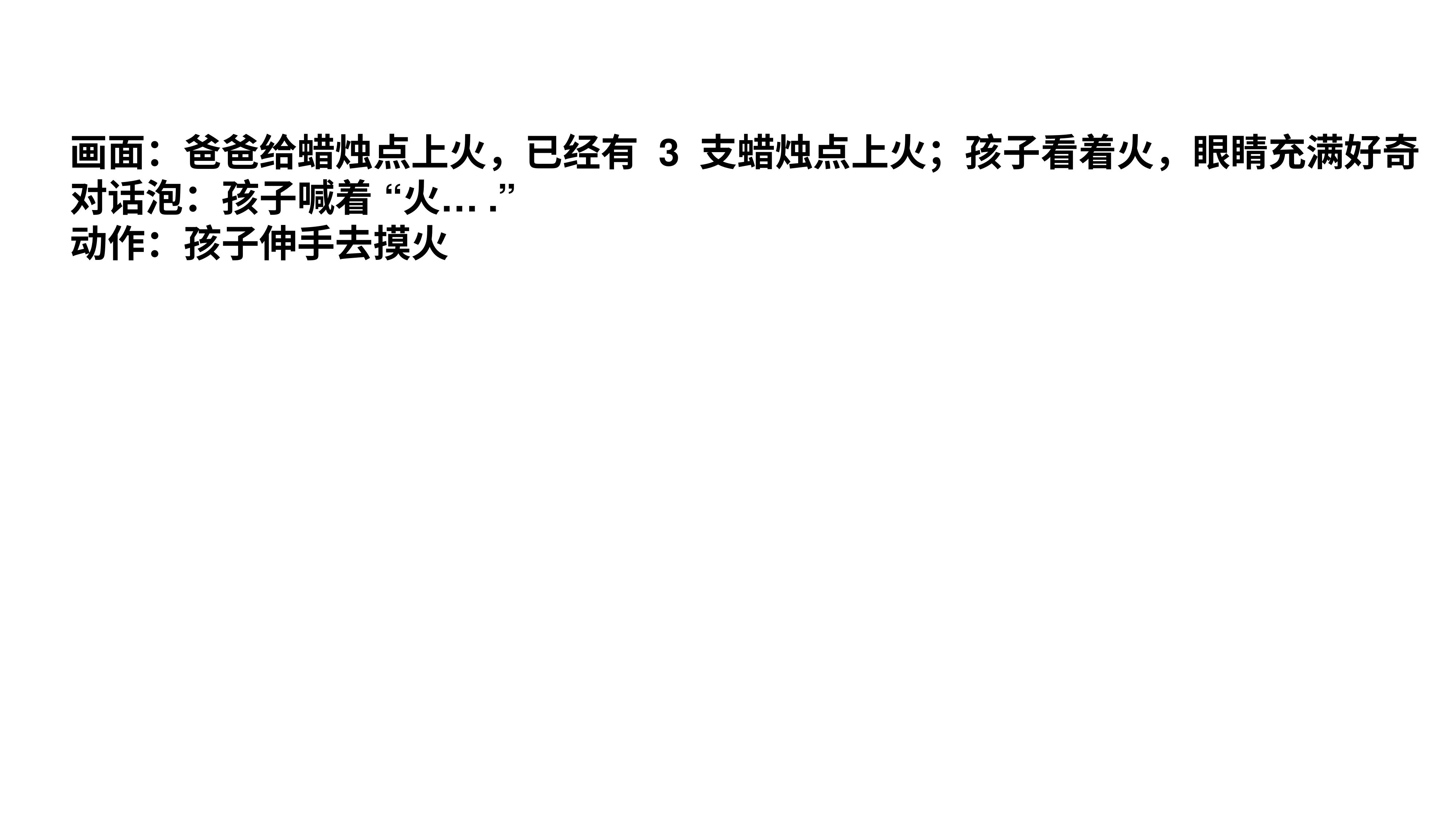

画面：爸爸给蜡烛点上火，已经有 3 支蜡烛点上火；孩子看着火，眼睛充满好奇
对话泡：孩子喊着 “火….”
动作：孩子伸手去摸火